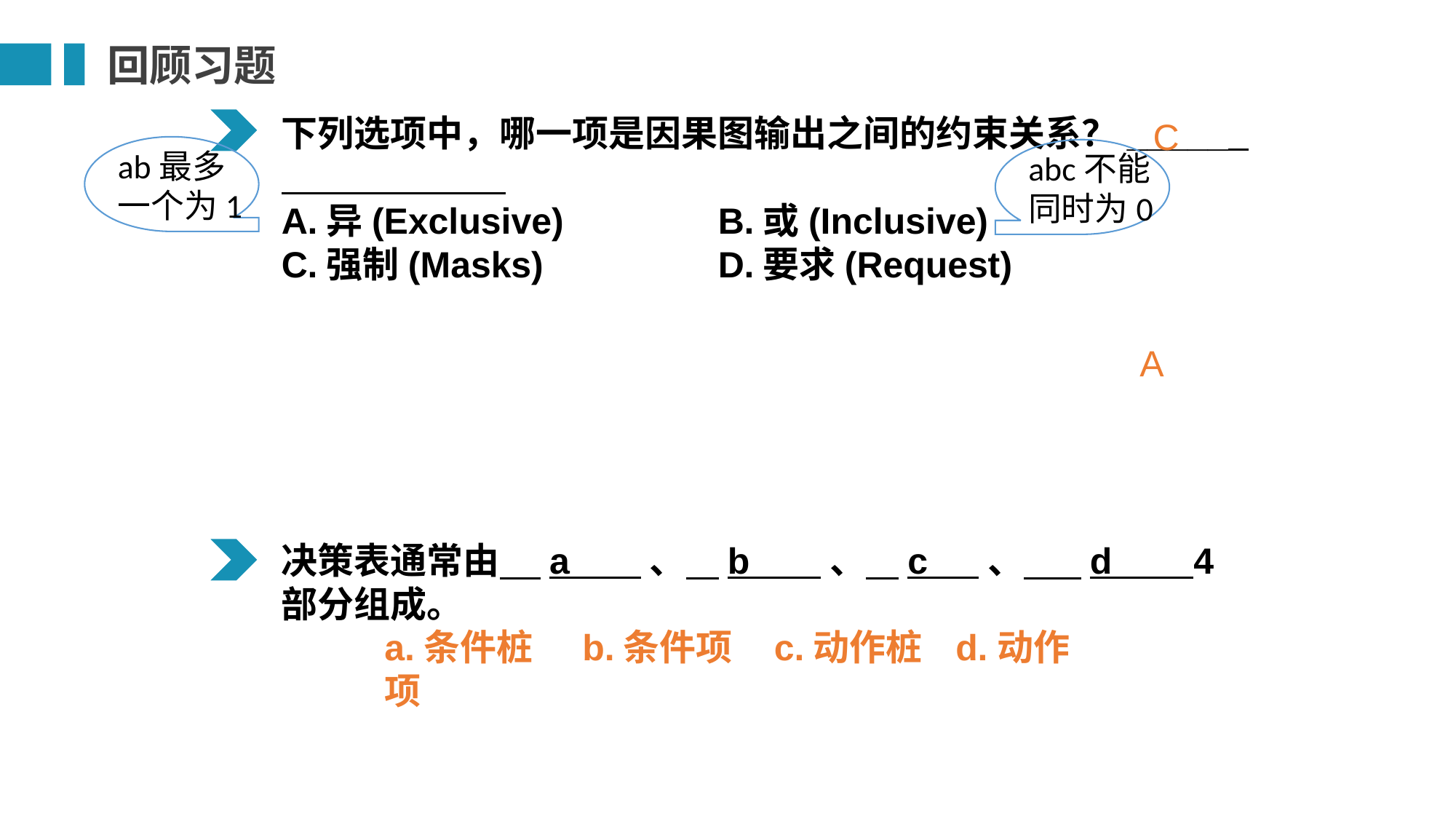

回顾习题

C
下列选项中，哪一项是因果图输出之间的约束关系？_____

A.异(Exclusive)    	  	B.或(Inclusive)
C.强制(Masks)     	 	D.要求(Request)

ab最多一个为1

abc不能同时为0
A
决策表通常由     a       、    b       、    c     、       d        4部分组成。

a.条件桩     b.条件项    c.动作桩   d.动作项
3